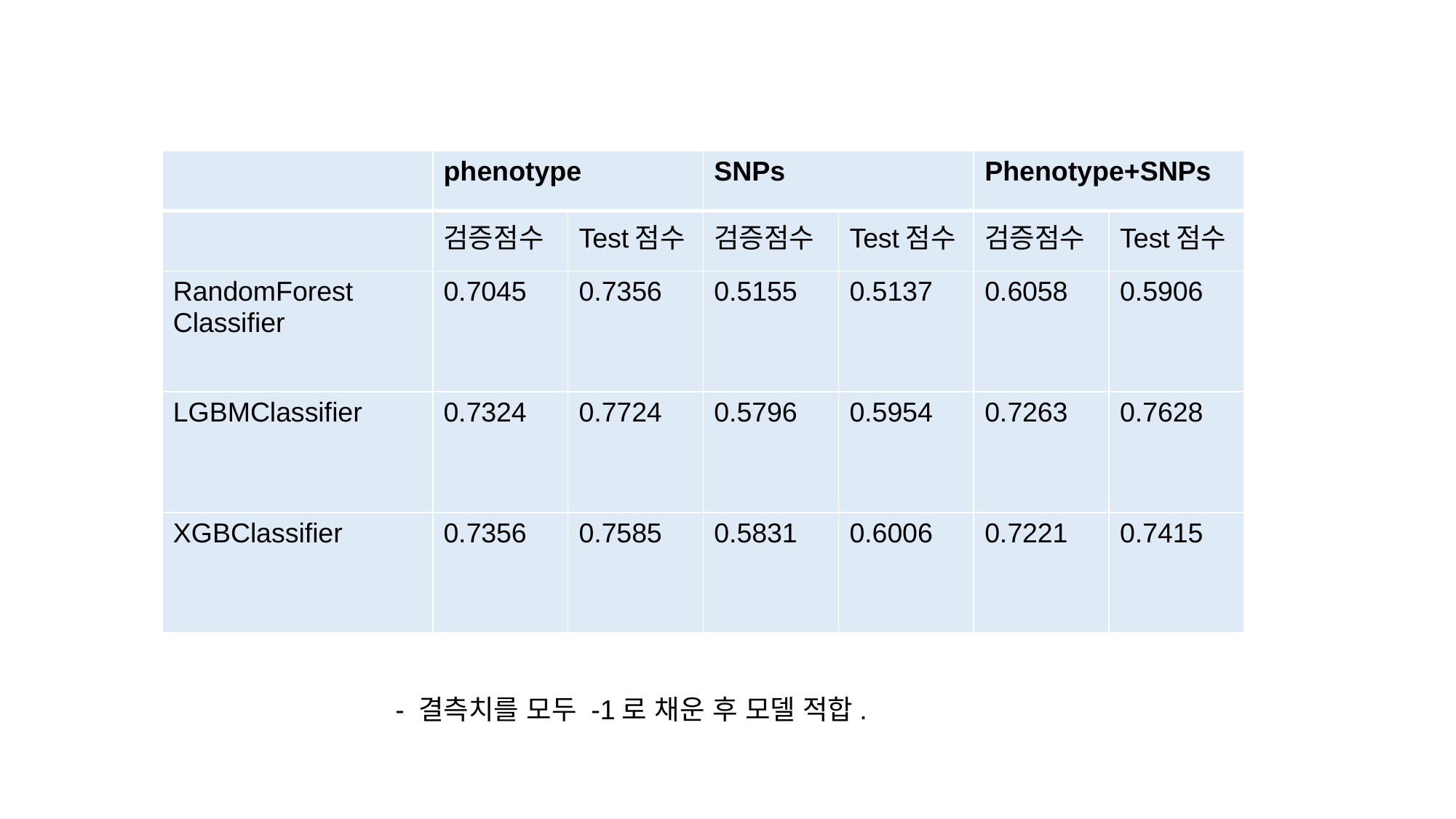

|  | phenotype |  | SNPs |  | Phenotype+SNPs |  |
| --- | --- | --- | --- | --- | --- | --- |
|  | 검증점수 | Test점수 | 검증점수 | Test점수 | 검증점수 | Test점수 |
| RandomForest Classifier | 0.7045 | 0.7356 | 0.5155 | 0.5137 | 0.6058 | 0.5906 |
| LGBMClassifier | 0.7324 | 0.7724 | 0.5796 | 0.5954 | 0.7263 | 0.7628 |
| XGBClassifier | 0.7356 | 0.7585 | 0.5831 | 0.6006 | 0.7221 | 0.7415 |
- 결측치를 모두 -1로 채운 후 모델 적합.